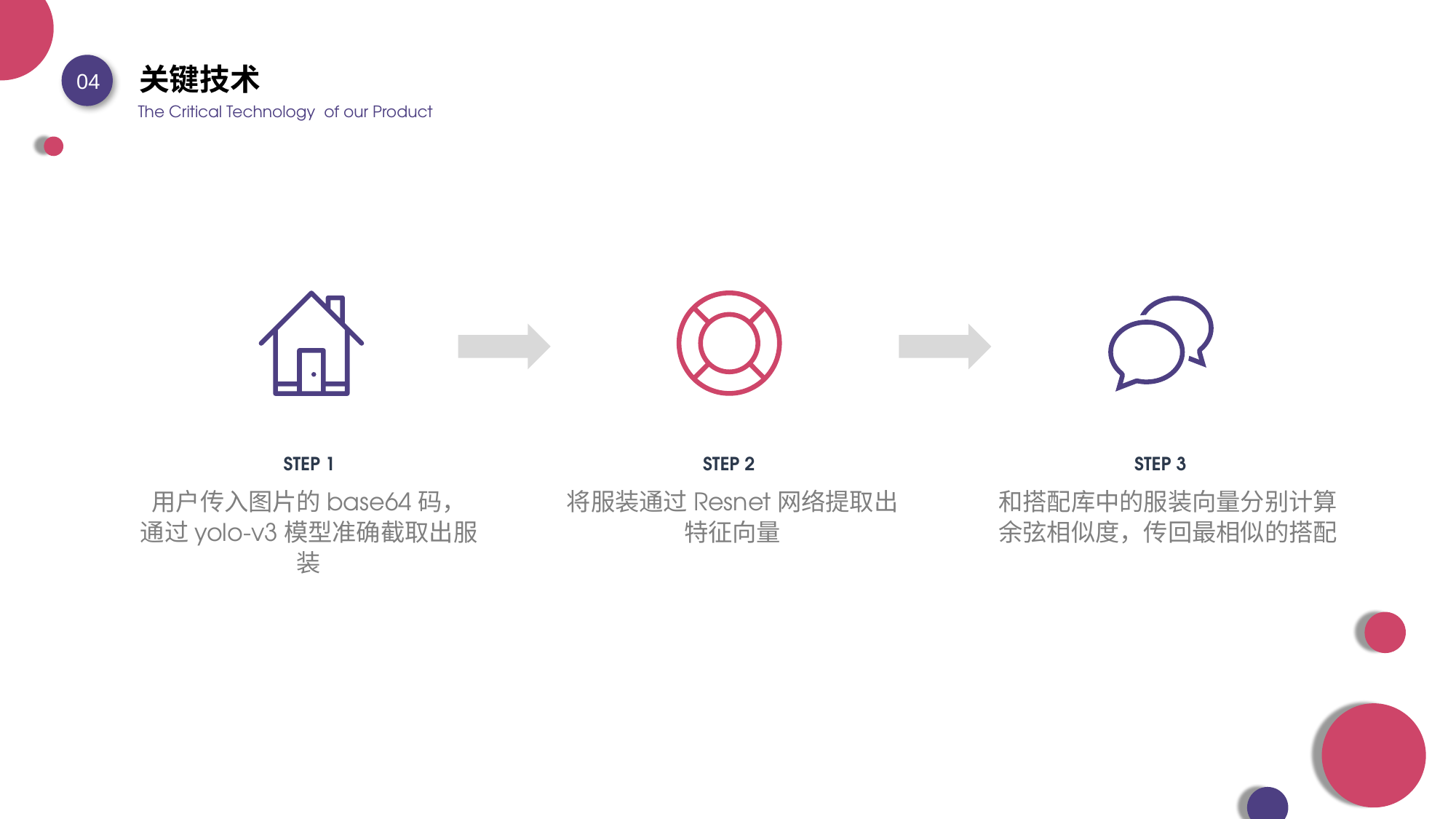

关键技术

04
The Critical Technology  of our Product

STEP 1
STEP 2
STEP 3
用户传入图片的base64码，通过yolo-v3模型准确截取出服装
将服装通过Resnet网络提取出特征向量
和搭配库中的服装向量分别计算余弦相似度，传回最相似的搭配